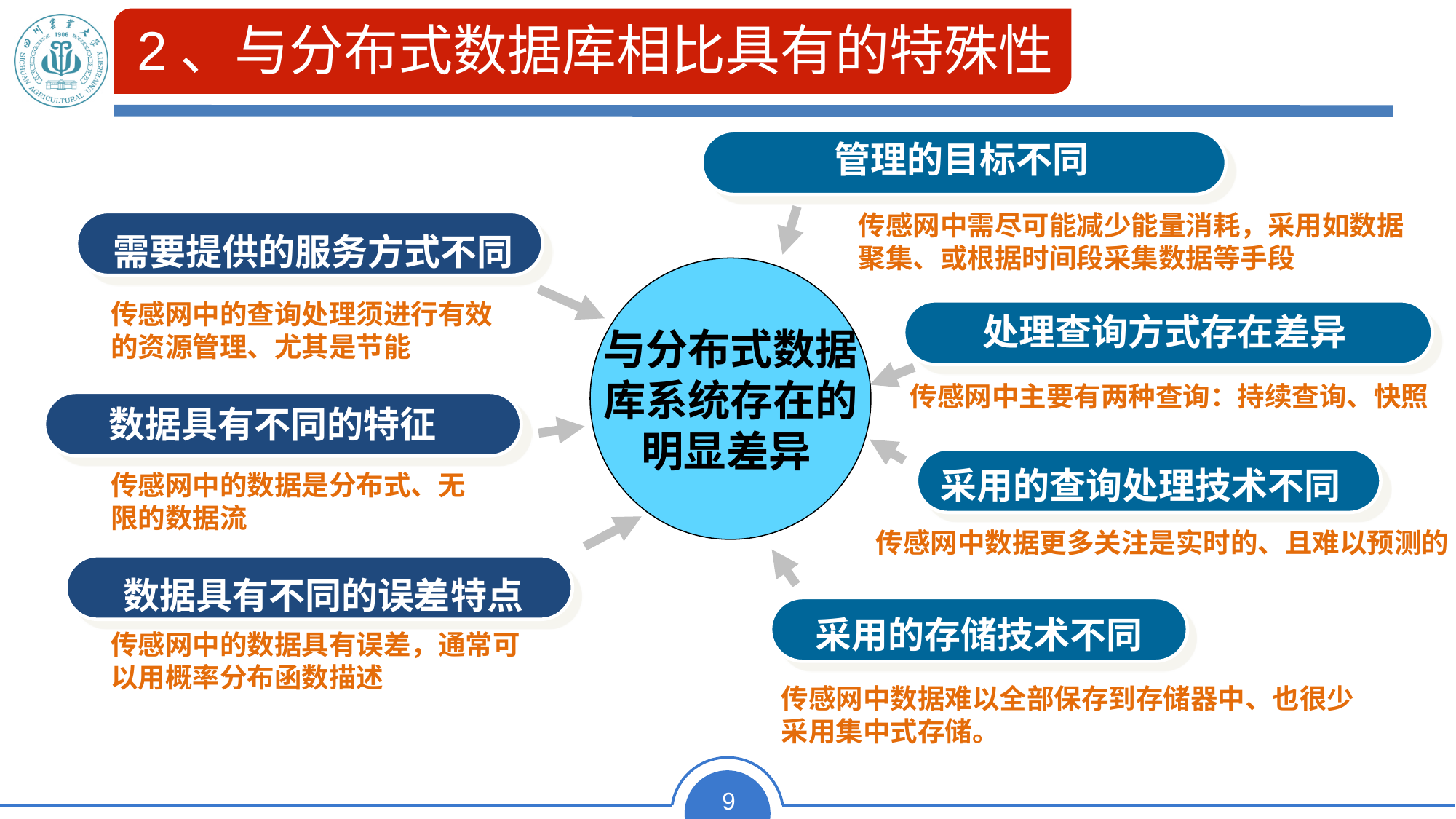

# 2、与分布式数据库相比具有的特殊性

管理的目标不同
传感网中需尽可能减少能量消耗，采用如数据聚集、或根据时间段采集数据等手段

需要提供的服务方式不同
与分布式数据
库系统存在的
明显差异

传感网中的查询处理须进行有效的资源管理、尤其是节能

处理查询方式存在差异

传感网中主要有两种查询：持续查询、快照

数据具有不同的特征

采用的查询处理技术不同
传感网中的数据是分布式、无限的数据流

传感网中数据更多关注是实时的、且难以预测的

数据具有不同的误差特点

采用的存储技术不同
传感网中的数据具有误差，通常可以用概率分布函数描述
传感网中数据难以全部保存到存储器中、也很少采用集中式存储。